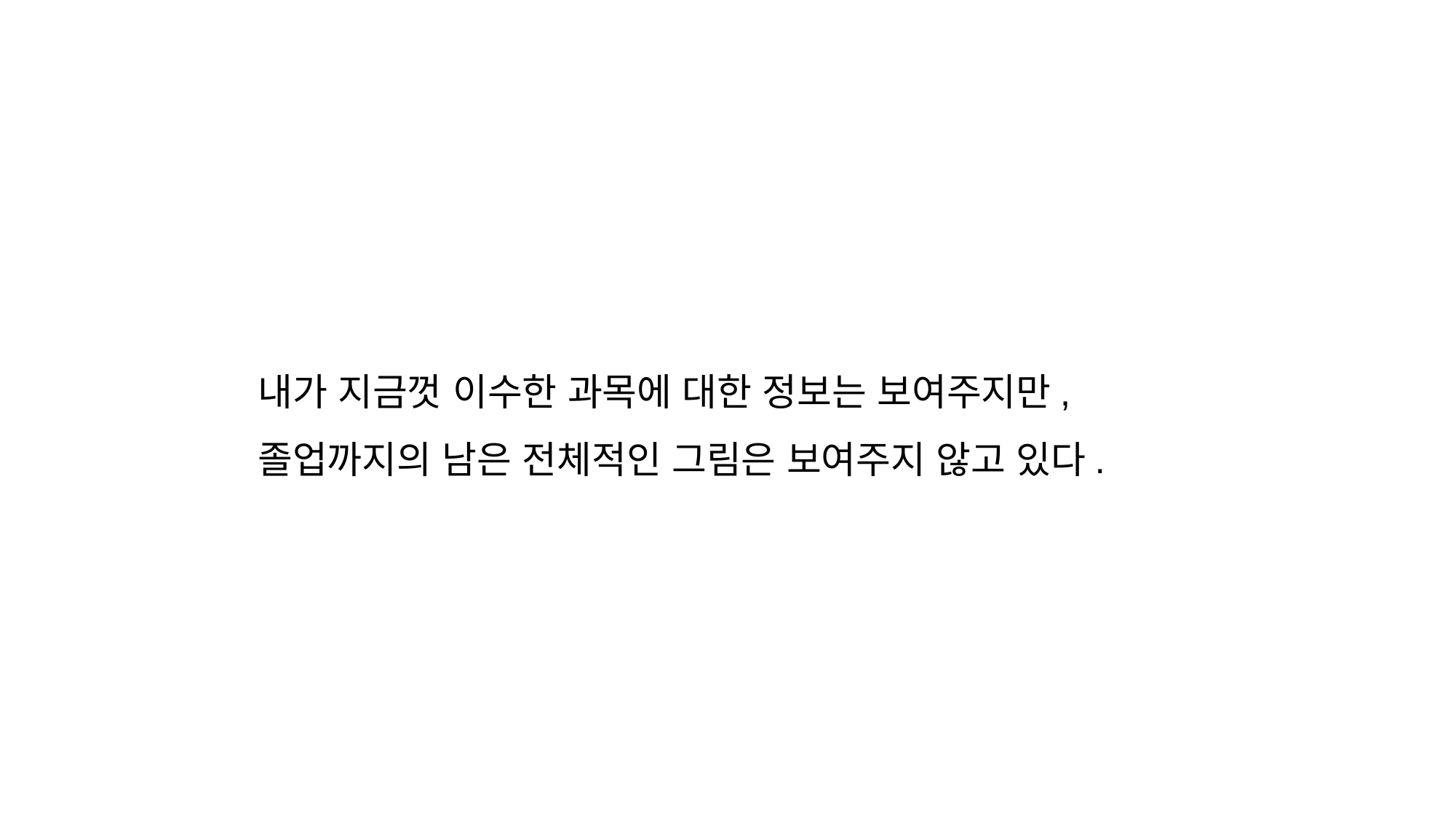

내가 지금껏 이수한 과목에 대한 정보는 보여주지만,
졸업까지의 남은 전체적인 그림은 보여주지 않고 있다.